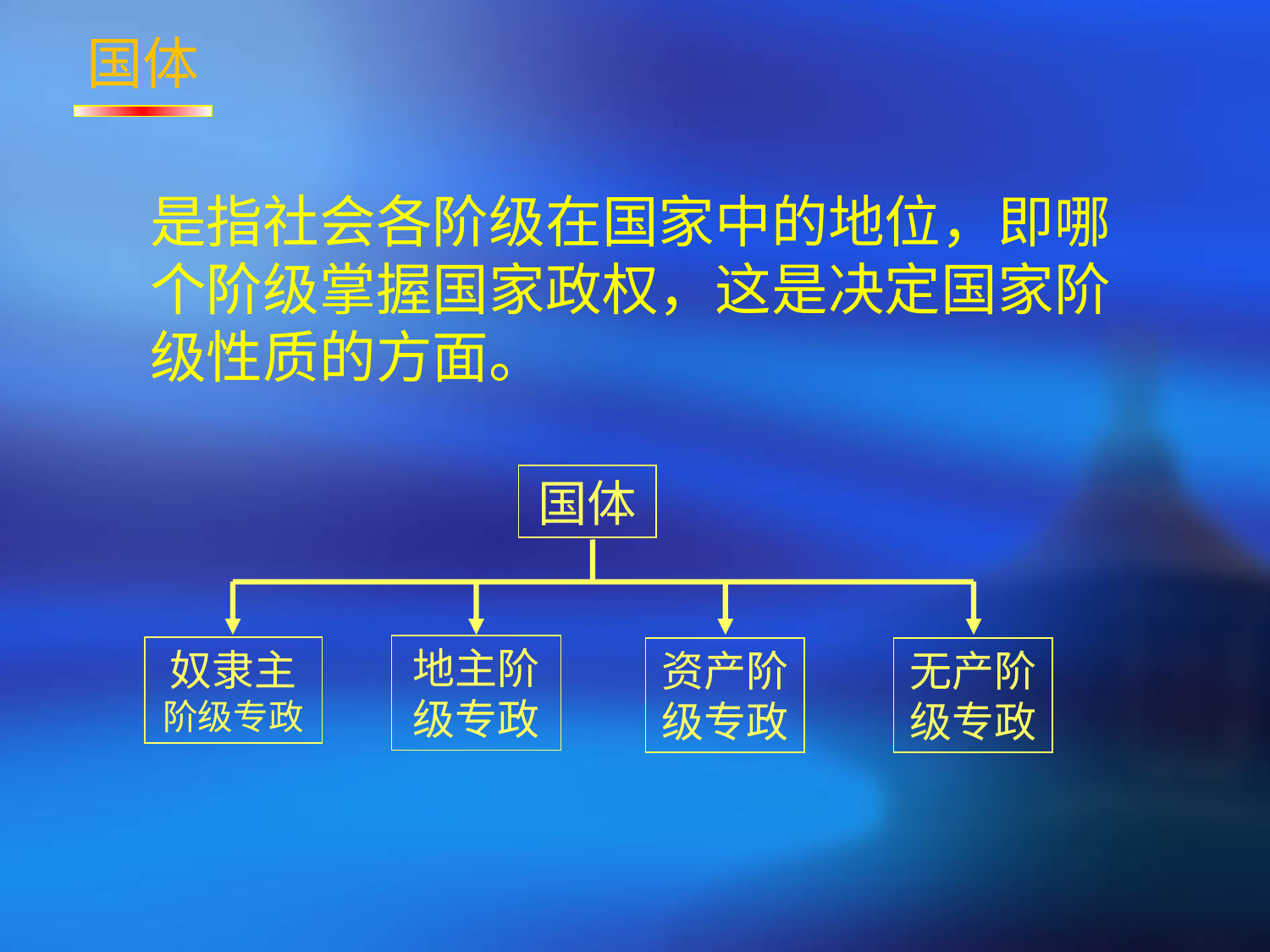

国体

是指社会各阶级在国家中的地位，即哪个阶级掌握国家政权，这是决定国家阶级性质的方面。
国体

地主阶级专政
奴隶主阶级专政
资产阶级专政
无产阶级专政